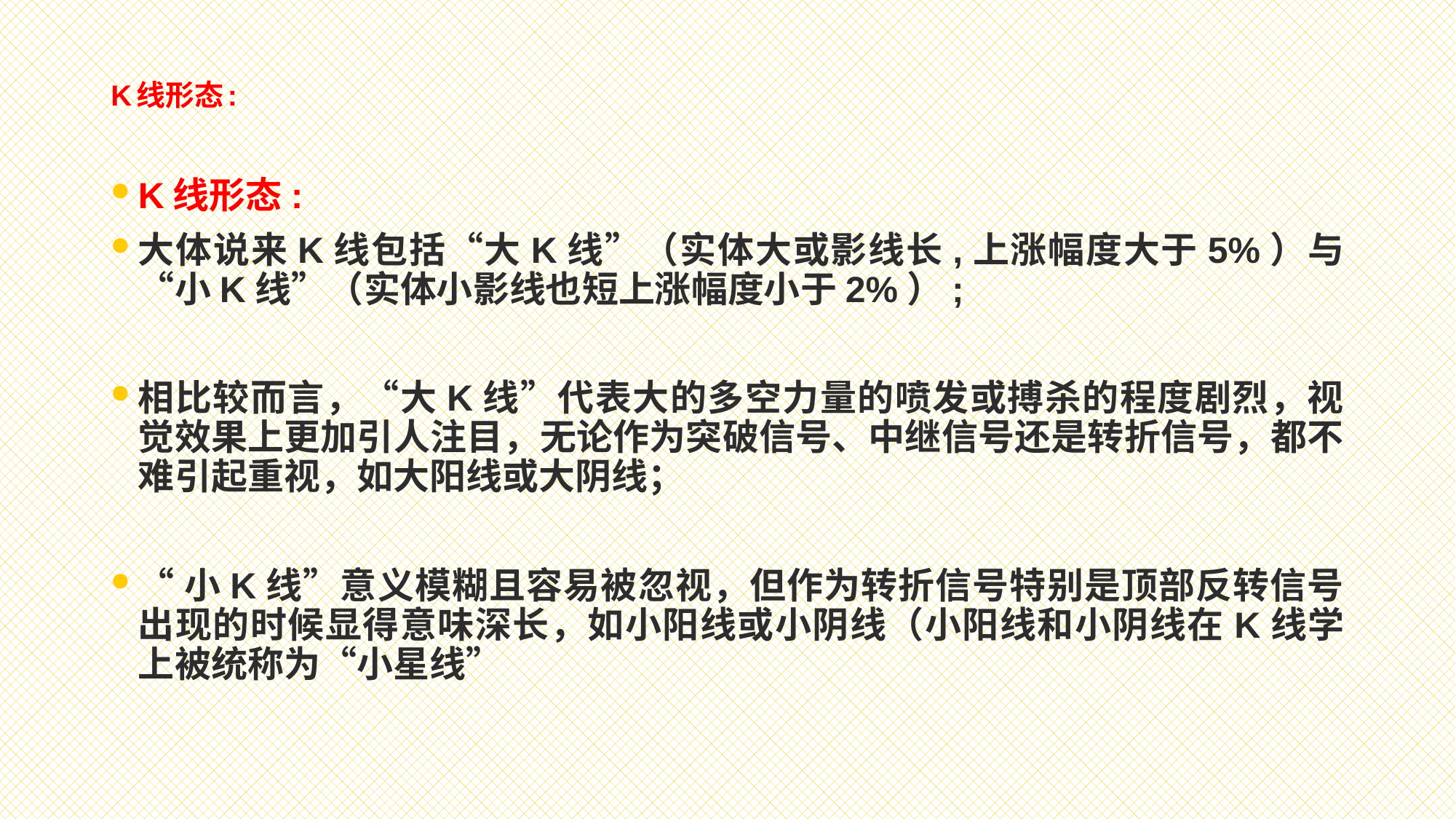

# K线形态:
K线形态:
大体说来K线包括“大K线”（实体大或影线长,上涨幅度大于5%）与“小K线”（实体小影线也短上涨幅度小于2%）;

相比较而言，“大K线”代表大的多空力量的喷发或搏杀的程度剧烈，视觉效果上更加引人注目，无论作为突破信号、中继信号还是转折信号，都不难引起重视，如大阳线或大阴线；

“小K线”意义模糊且容易被忽视，但作为转折信号特别是顶部反转信号出现的时候显得意味深长，如小阳线或小阴线（小阳线和小阴线在K线学上被统称为“小星线”